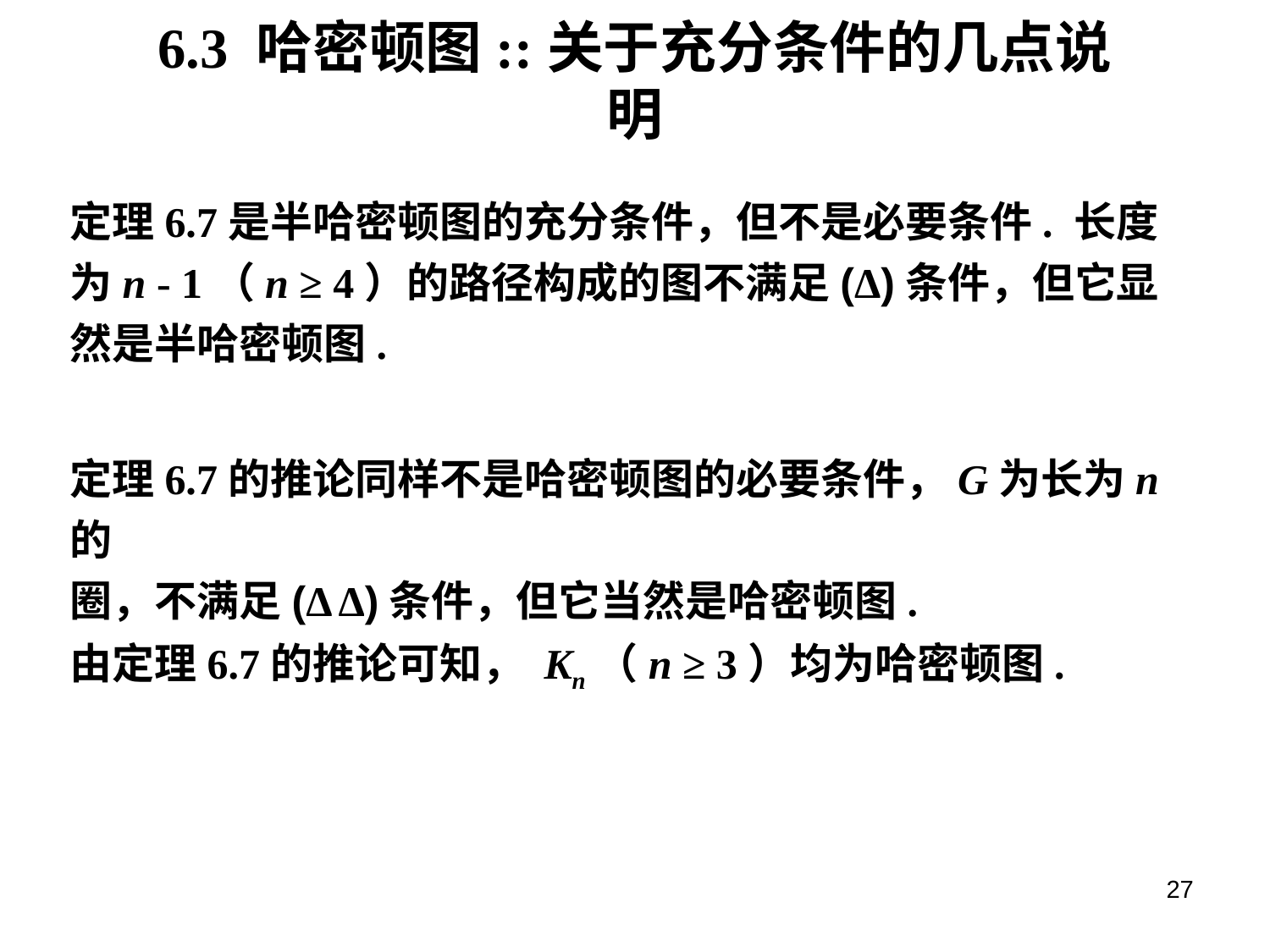

# 6.3 哈密顿图::关于充分条件的几点说明
定理6.7是半哈密顿图的充分条件，但不是必要条件. 长度
为n - 1（n ≥ 4）的路径构成的图不满足(Δ)条件，但它显
然是半哈密顿图.
定理6.7的推论同样不是哈密顿图的必要条件，G为长为n的
圈，不满足(Δ Δ)条件，但它当然是哈密顿图.
由定理6.7的推论可知， Kn（n ≥ 3）均为哈密顿图.
27